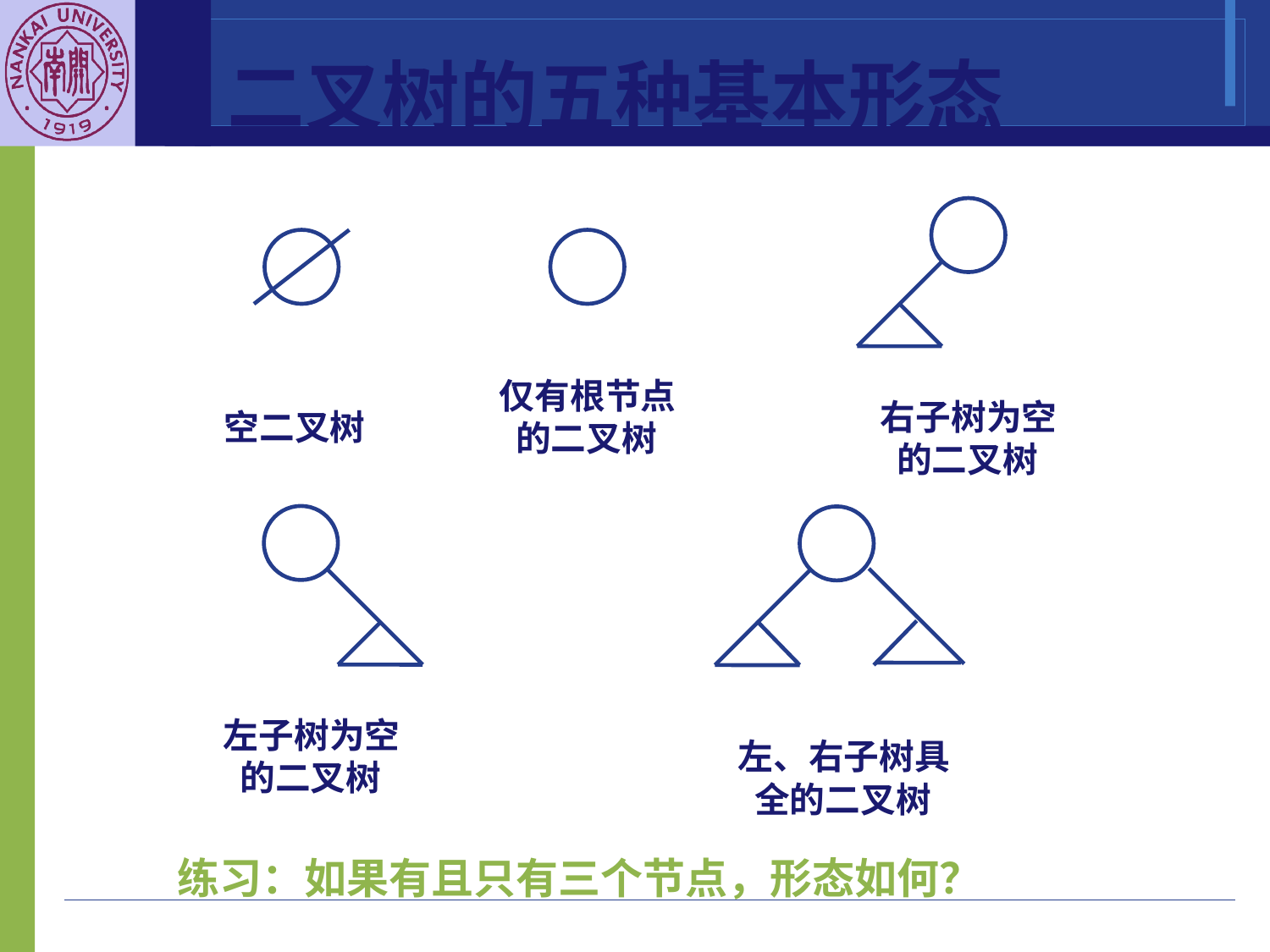

二叉树的五种基本形态

仅有根节点
 的二叉树
右子树为空
 的二叉树
空二叉树

左子树为空
 的二叉树
左、右子树具
 全的二叉树
练习：如果有且只有三个节点，形态如何？
14